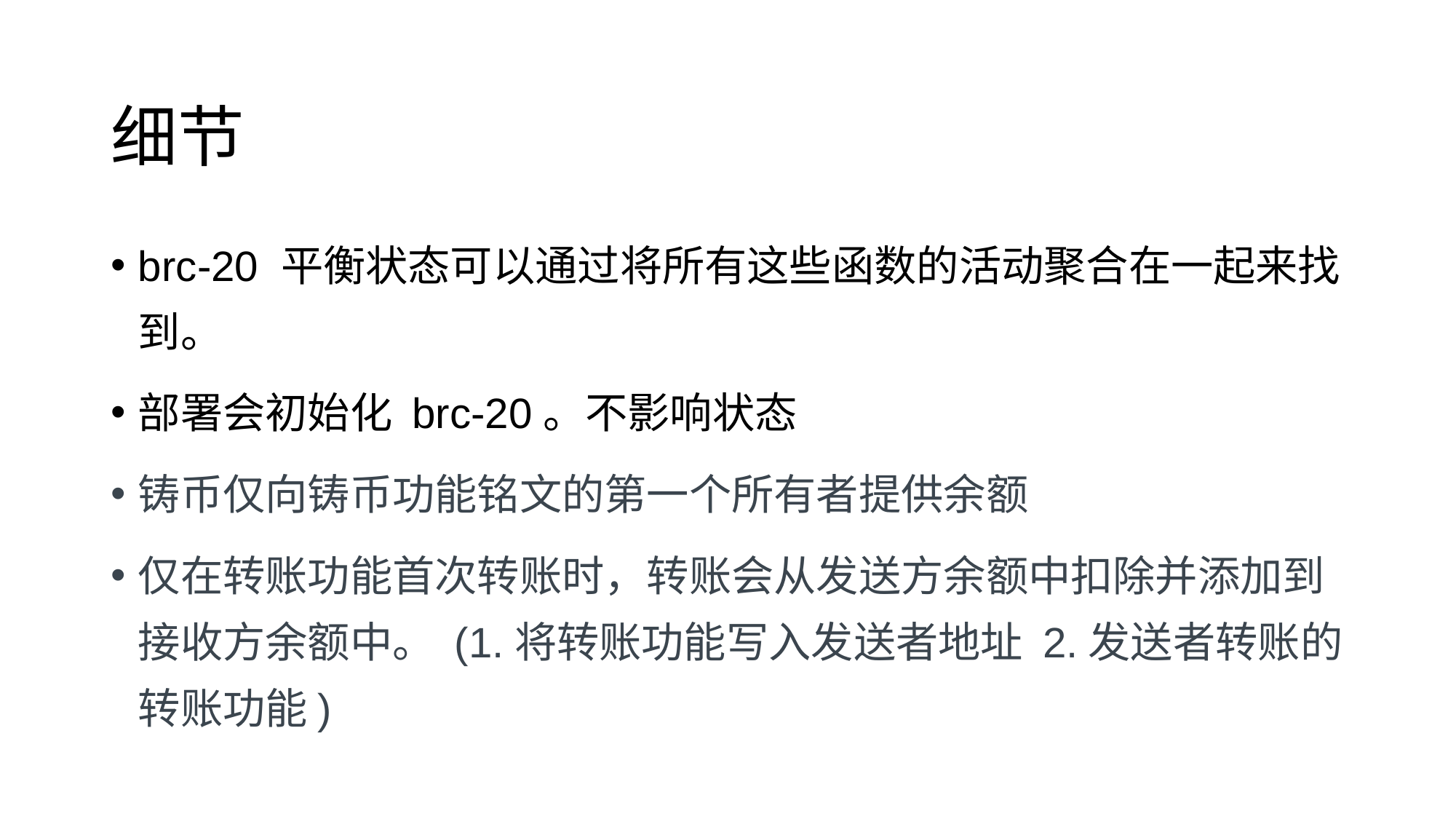

# 细节
brc-20 平衡状态可以通过将所有这些函数的活动聚合在一起来找到。
部署会初始化 brc-20。不影响状态
铸币仅向铸币功能铭文的第一个所有者提供余额
仅在转账功能首次转账时，转账会从发送方余额中扣除并添加到接收方余额中。 (1.将转账功能写入发送者地址 2.发送者转账的转账功能)